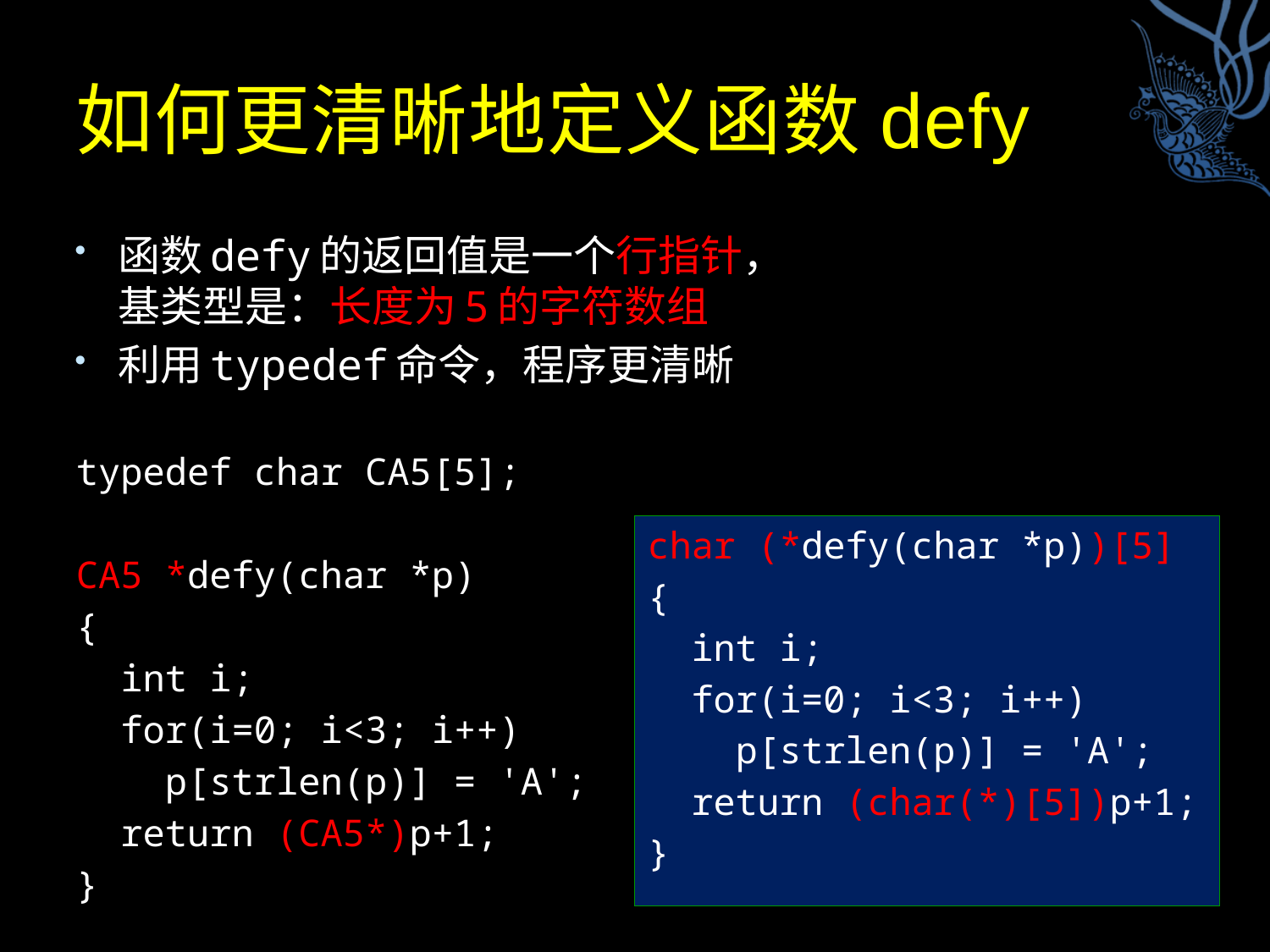

# 如何更清晰地定义函数defy
函数defy的返回值是一个行指针，基类型是：长度为5的字符数组
利用typedef命令，程序更清晰

typedef char CA5[5];

CA5 *defy(char *p)
{
  int i;
  for(i=0; i<3; i++)
    p[strlen(p)] = 'A';
  return (CA5*)p+1;
}

char (*defy(char *p))[5]
{
  int i;
  for(i=0; i<3; i++)
    p[strlen(p)] = 'A';
  return (char(*)[5])p+1;
}